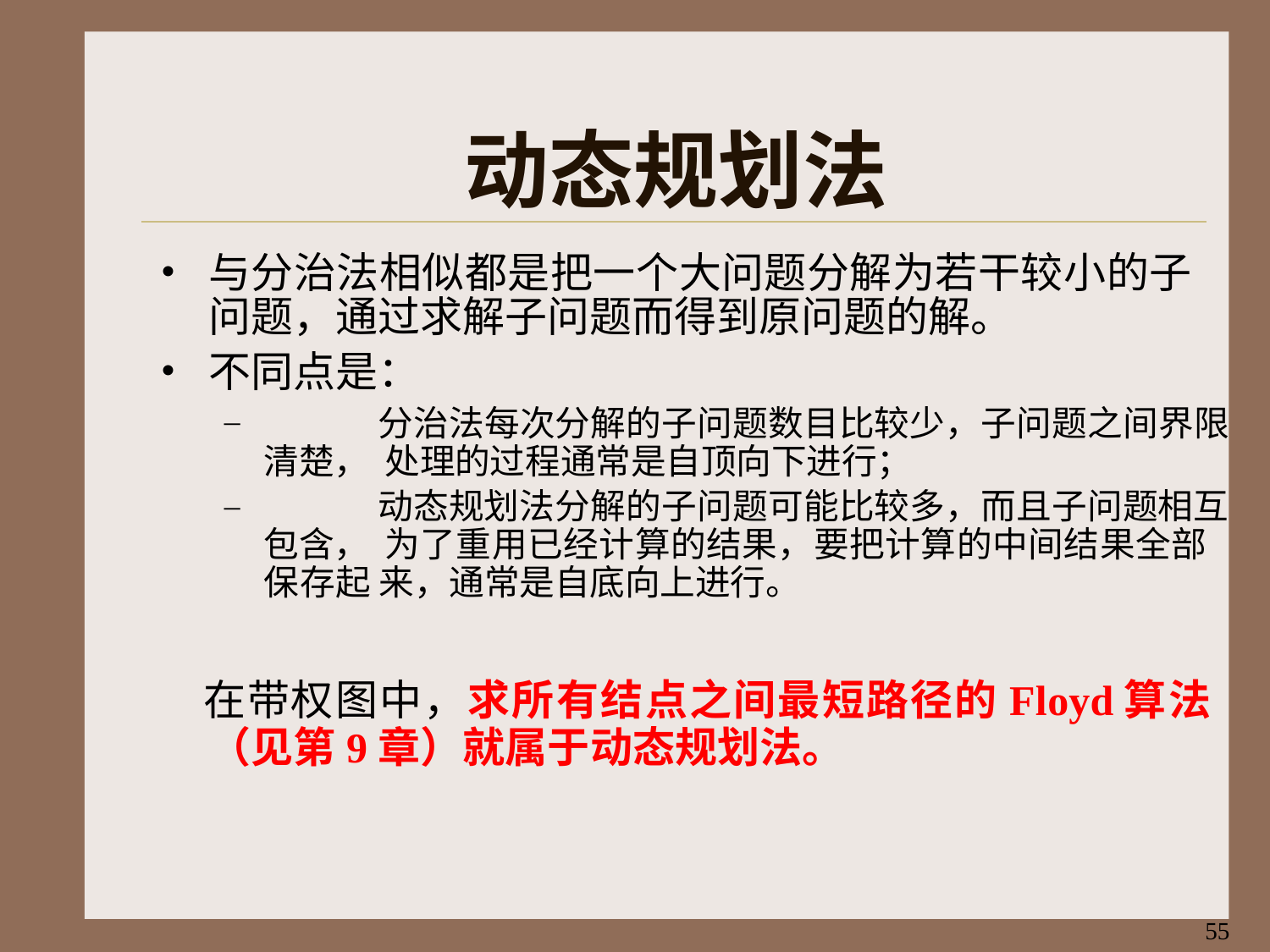

# 动态规划法

与分治法相似都是把一个大问题分解为若干较小的子 问题，通过求解子问题而得到原问题的解。
不同点是：
	分治法每次分解的子问题数目比较少，子问题之间界限清楚，  处理的过程通常是自顶向下进行；
	动态规划法分解的子问题可能比较多，而且子问题相互包含，  为了重用已经计算的结果，要把计算的中间结果全部保存起 来，通常是自底向上进行。

在带权图中，求所有结点之间最短路径的Floyd算法
（见第9章）就属于动态规划法。
55